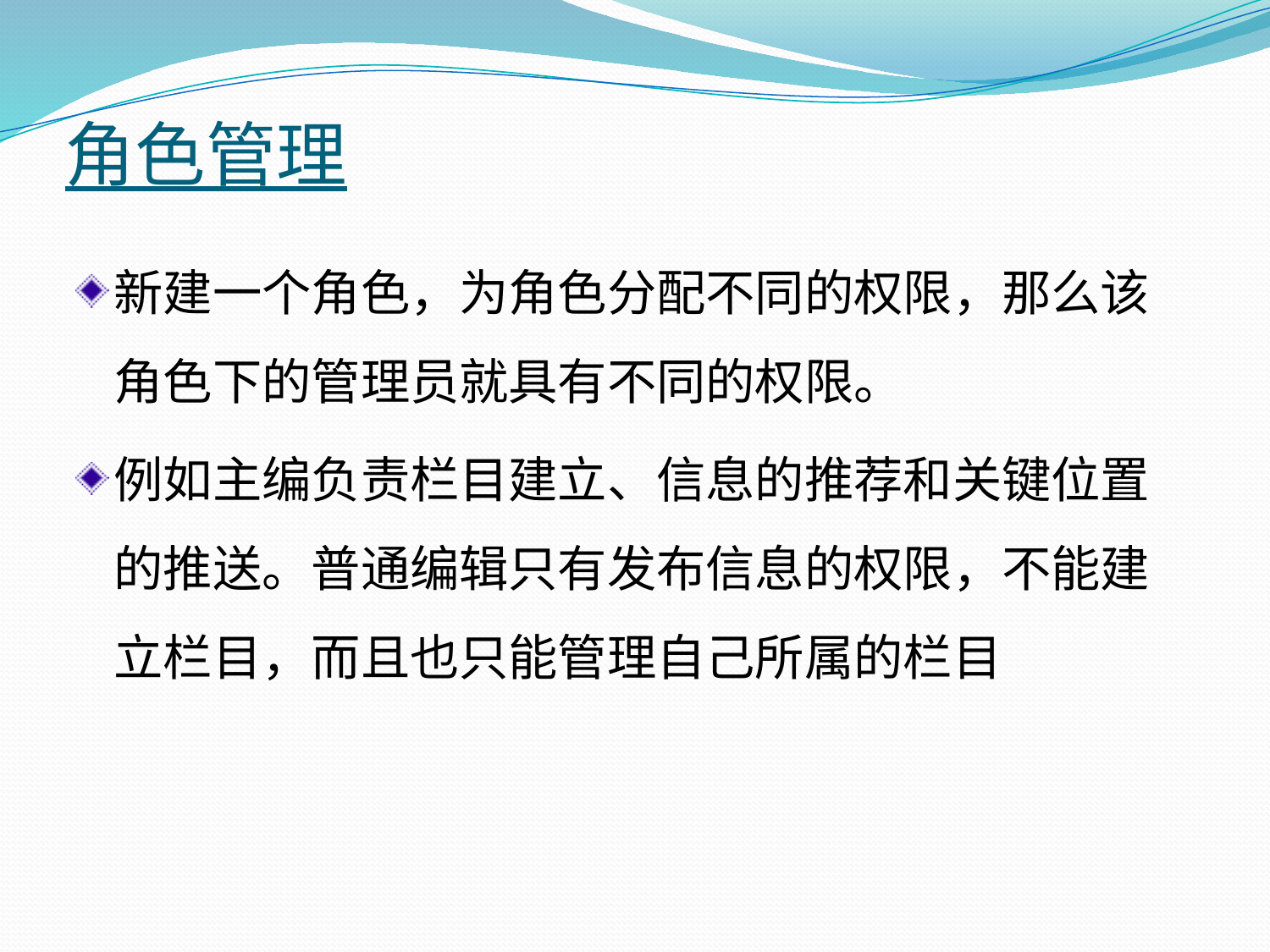

# 角色管理
新建一个角色，为角色分配不同的权限，那么该角色下的管理员就具有不同的权限。
例如主编负责栏目建立、信息的推荐和关键位置的推送。普通编辑只有发布信息的权限，不能建立栏目，而且也只能管理自己所属的栏目